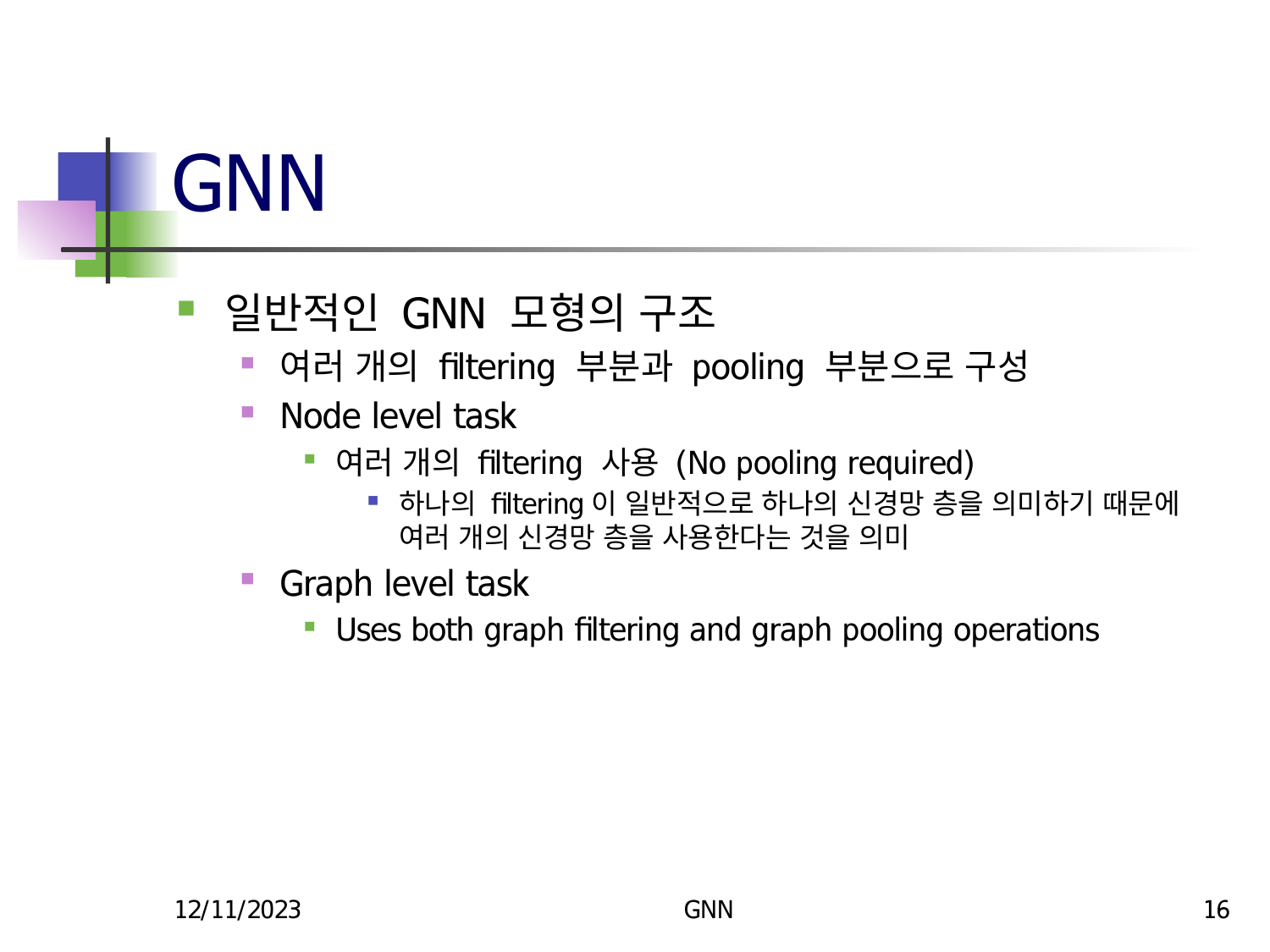

# GNN
일반적인 GNN 모형의 구조
여러 개의 filtering 부분과 pooling 부분으로 구성
Node level task
여러 개의 filtering 사용 (No pooling required)
하나의 filtering이 일반적으로 하나의 신경망 층을 의미하기 때문에 여러 개의 신경망 층을 사용한다는 것을 의미
Graph level task
Uses both graph filtering and graph pooling operations
12/11/2023
GNN
16